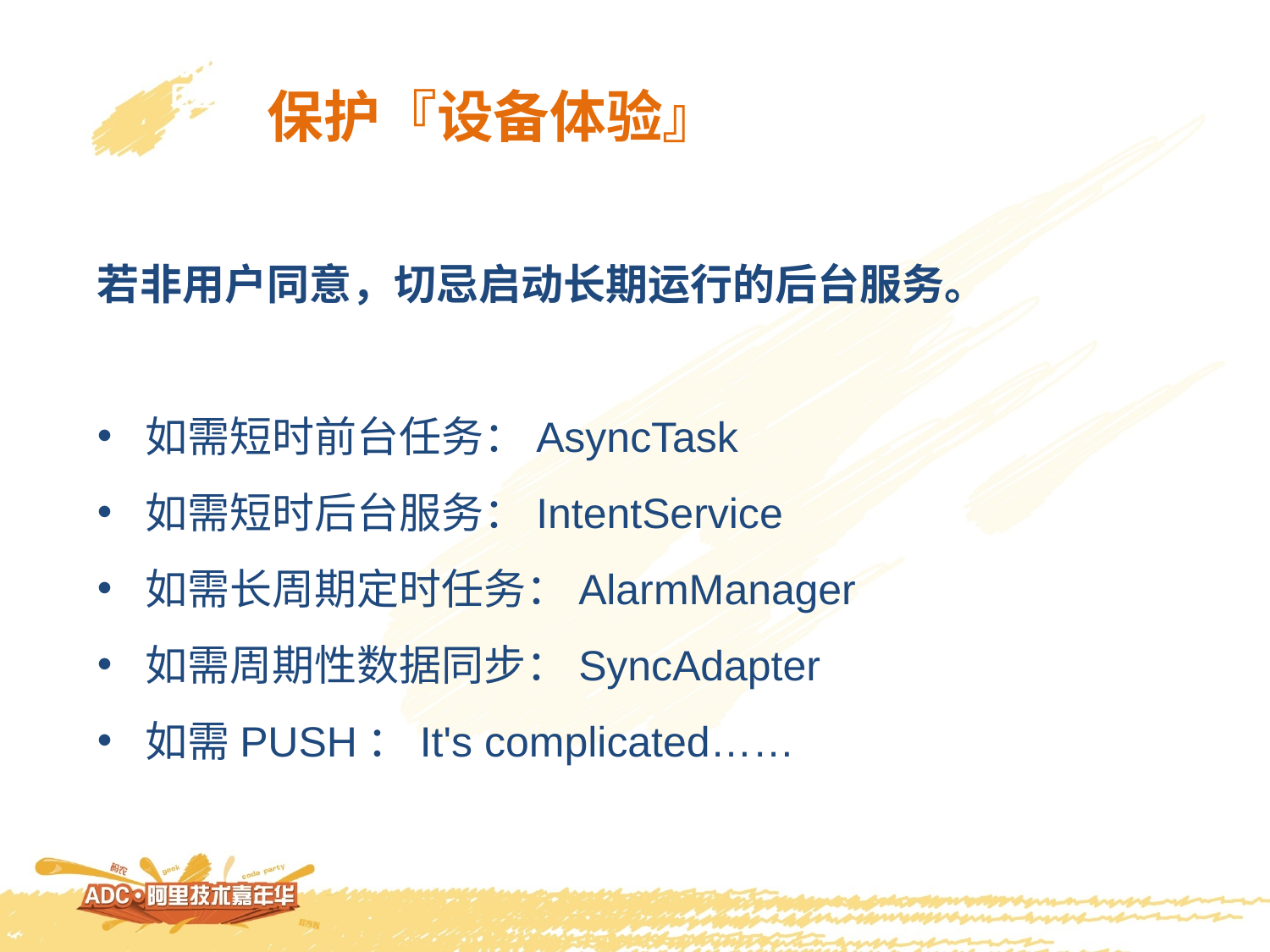

保护『设备体验』
若非用户同意，切忌启动长期运行的后台服务。

如需短时前台任务：AsyncTask
如需短时后台服务：IntentService
如需长周期定时任务：AlarmManager
如需周期性数据同步：SyncAdapter
如需PUSH：It's complicated……